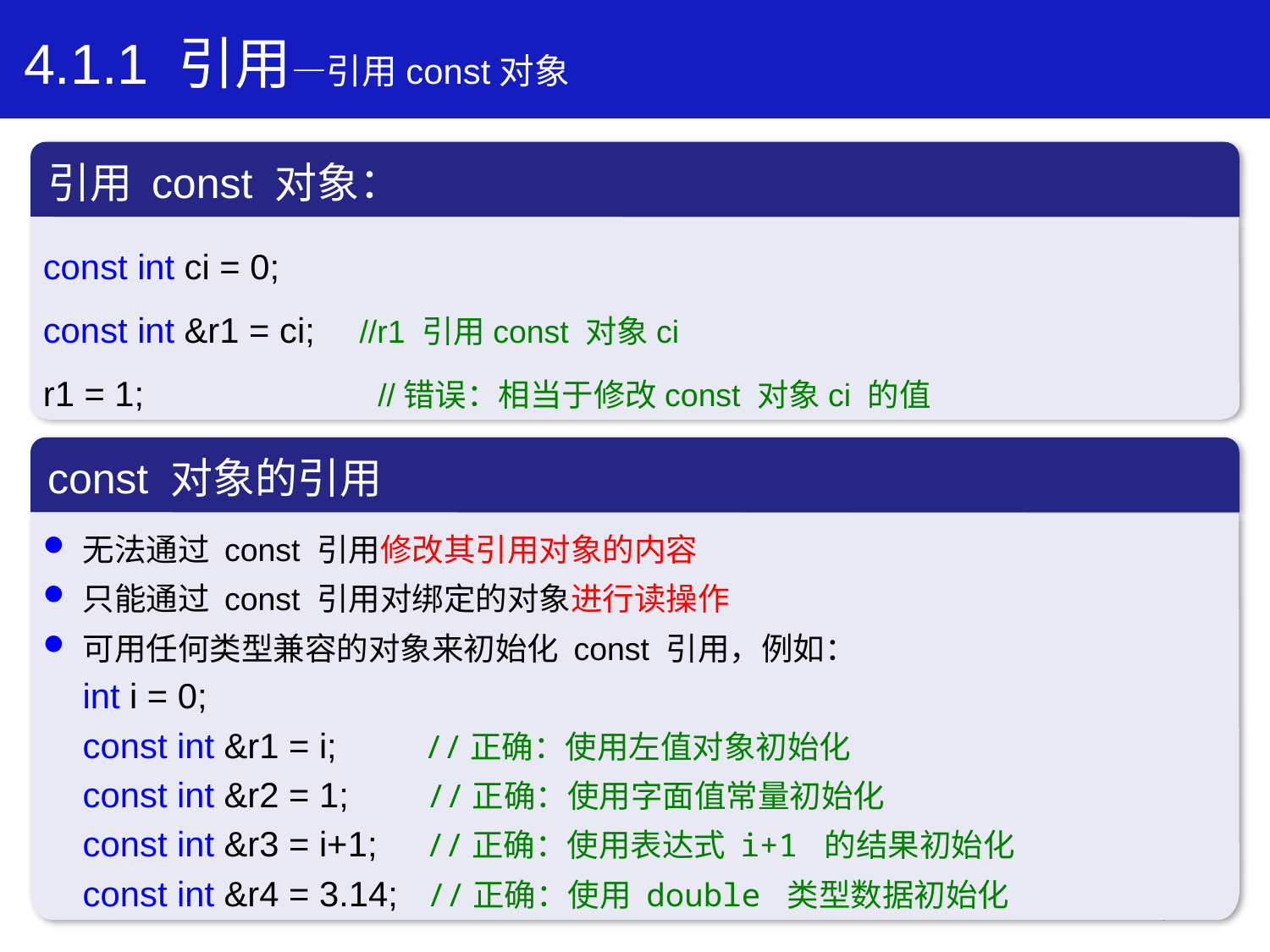

4.1.1 引用—引用const对象
引用 const 对象：
const int ci = 0;
const int &r1 = ci;     //r1 引用const 对象ci
r1 = 1;                        //错误：相当于修改const 对象ci 的值
学习目标
const 对象的引用
无法通过 const 引用修改其引用对象的内容
只能通过 const 引用对绑定的对象进行读操作
可用任何类型兼容的对象来初始化 const 引用，例如：
int i = 0;
const int &r1 = i;         //正确：使用左值对象初始化
const int &r2 = 1;        //正确：使用字面值常量初始化
const int &r3 = i+1;     //正确：使用表达式 i+1 的结果初始化
const int &r4 = 3.14;   //正确：使用 double 类型数据初始化
8